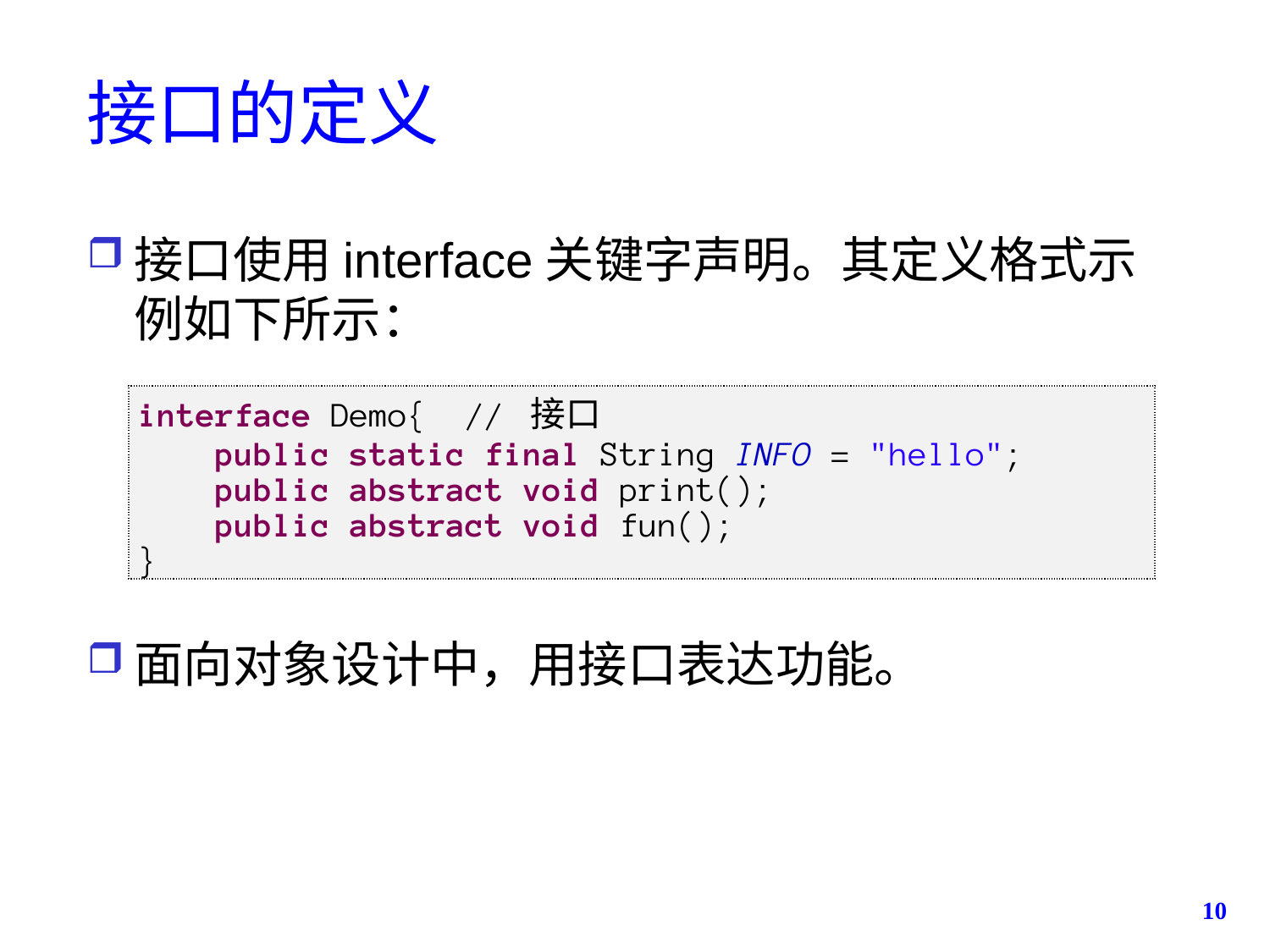

# 接口的定义
接口使用interface关键字声明。其定义格式示例如下所示：

面向对象设计中，用接口表达功能。

| interface Demo{ // 接口 public static final String INFO = "hello"; public abstract void print(); public abstract void fun(); } |
| --- |
10